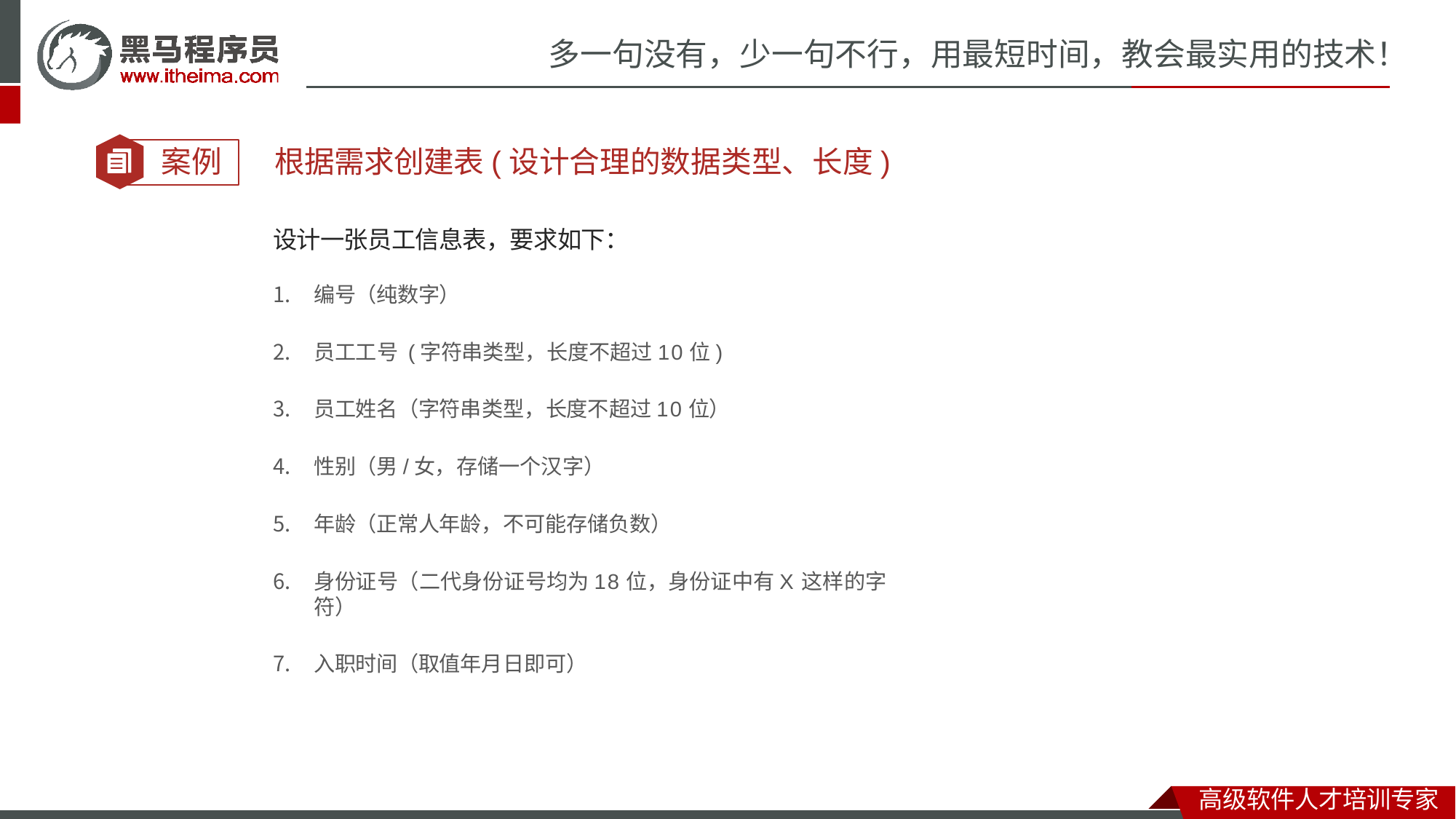

# 多一句没有，少一句不行，用最短时间，教会最实用的技术！

案例	根据需求创建表(设计合理的数据类型、长度)

设计一张员工信息表，要求如下：
编号（纯数字）

员工工号 (字符串类型，长度不超过10位)

员工姓名（字符串类型，长度不超过10位）

性别（男/女，存储一个汉字）

年龄（正常人年龄，不可能存储负数）

身份证号（二代身份证号均为18位，身份证中有X这样的字符）

入职时间（取值年月日即可）

高级软件人才培训专家